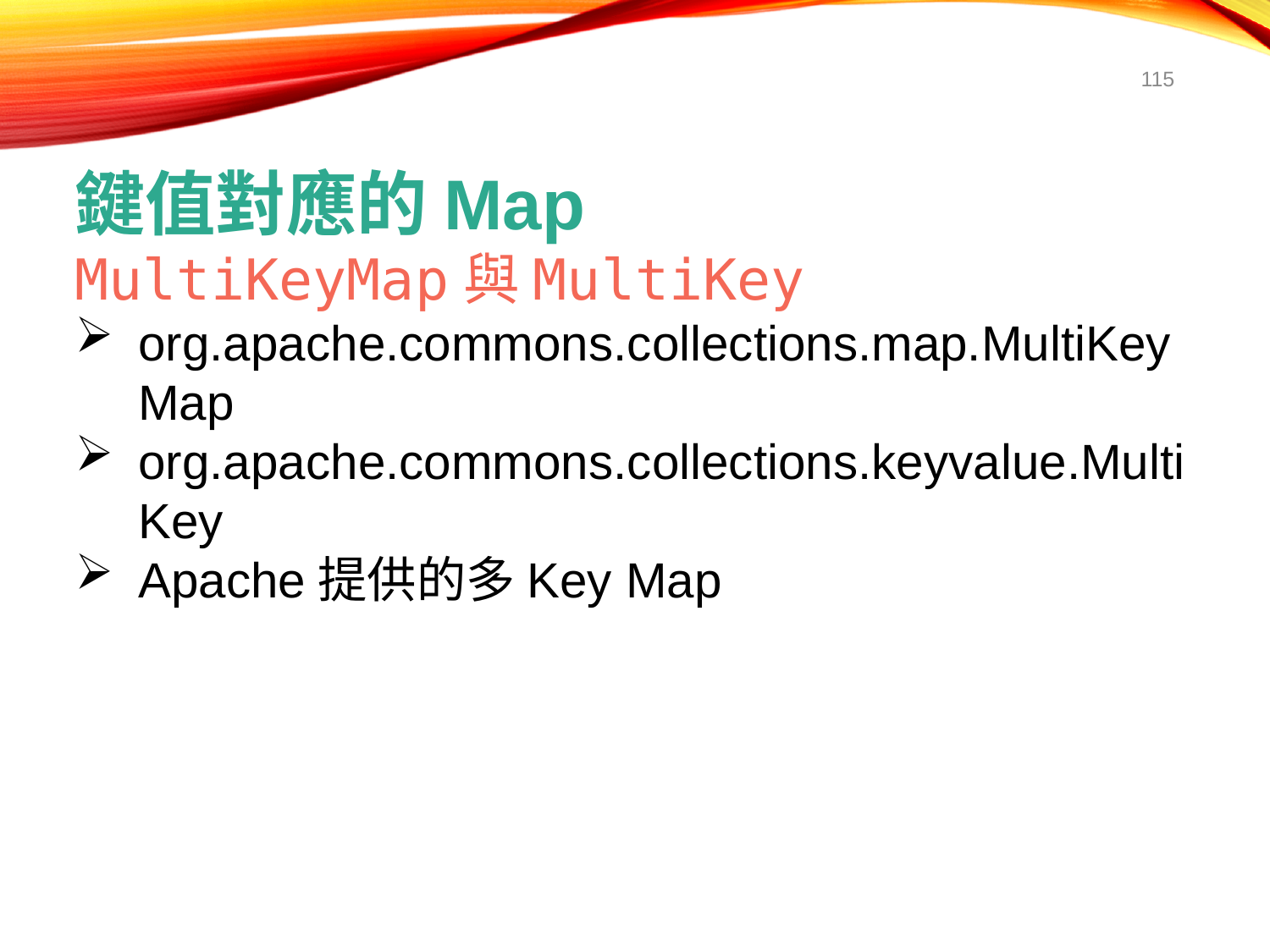

115
鍵值對應的Map
MultiKeyMap與MultiKey
org.apache.commons.collections.map.MultiKeyMap
org.apache.commons.collections.keyvalue.MultiKey
Apache提供的多Key Map